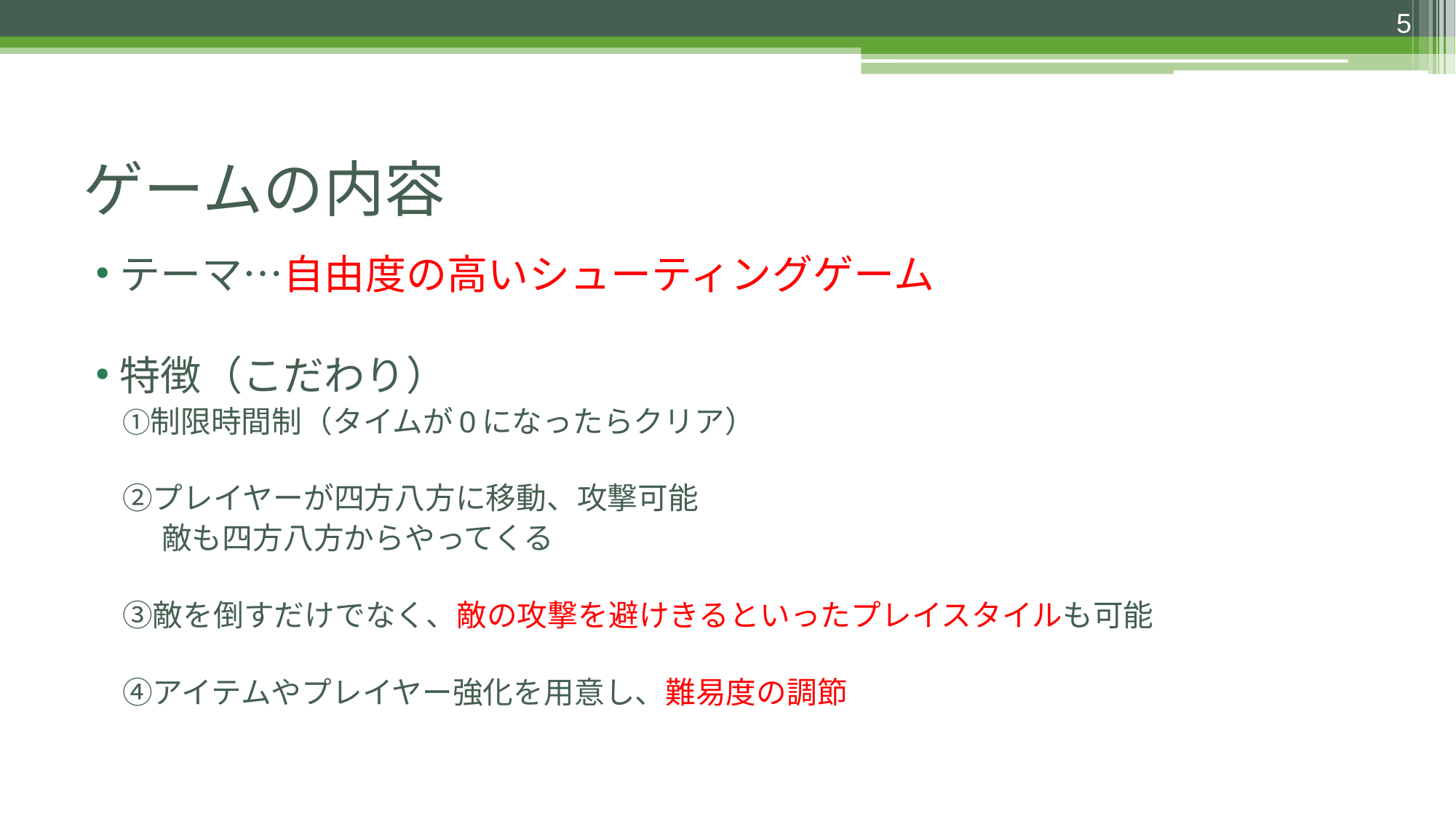

5
# ゲームの内容

テーマ…自由度の高いシューティングゲーム

特徴（こだわり）
　➀制限時間制（タイムが0になったらクリア）

　②プレイヤーが四方八方に移動、攻撃可能
　　 敵も四方八方からやってくる

　③敵を倒すだけでなく、敵の攻撃を避けきるといったプレイスタイルも可能

　④アイテムやプレイヤー強化を用意し、難易度の調節